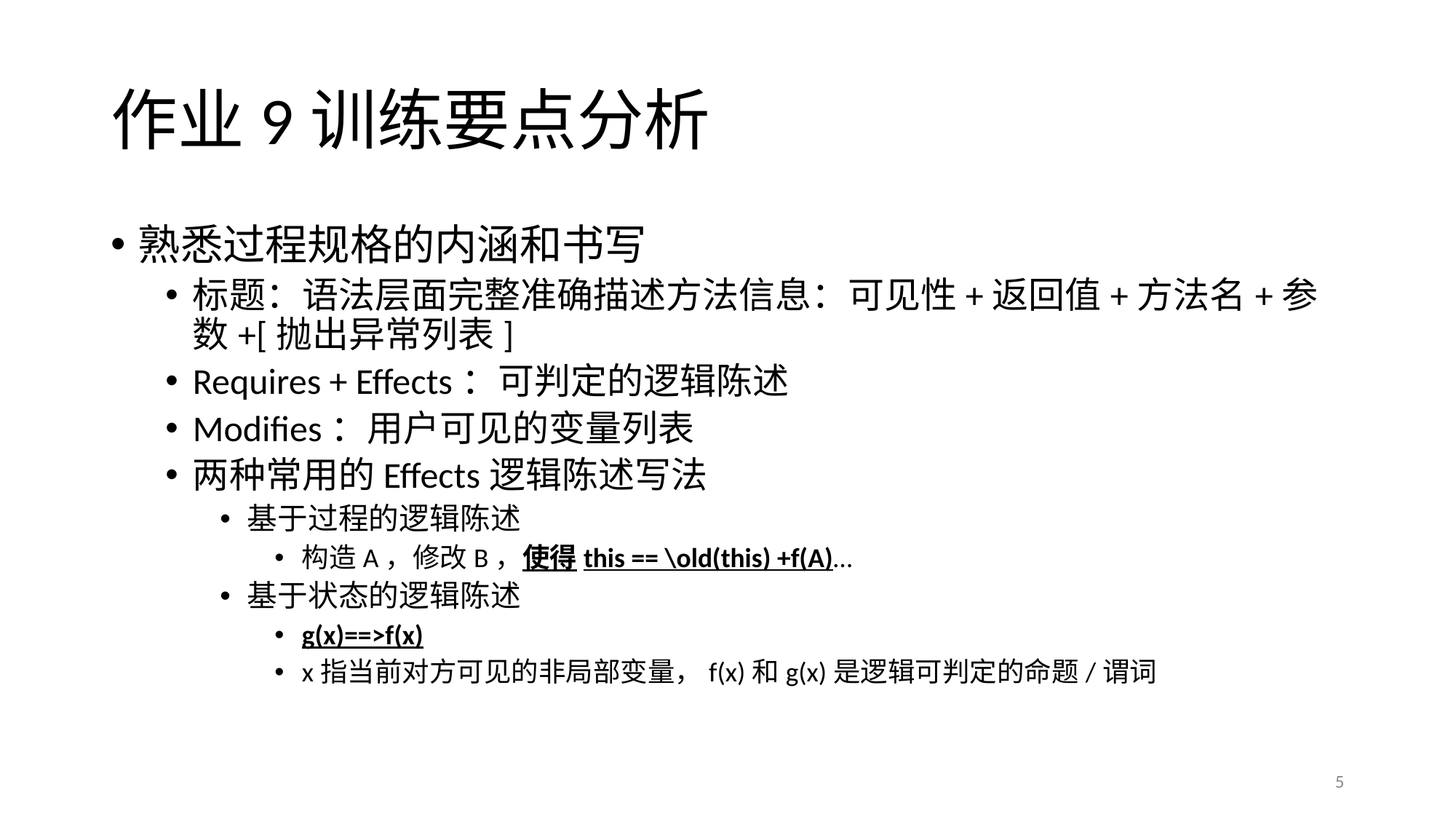

# 作业9训练要点分析
熟悉过程规格的内涵和书写
标题：语法层面完整准确描述方法信息：可见性+返回值+方法名+参数+[抛出异常列表]
Requires + Effects：可判定的逻辑陈述
Modifies：用户可见的变量列表
两种常用的Effects逻辑陈述写法
基于过程的逻辑陈述
构造A，修改B，使得this == \old(this) +f(A)…
基于状态的逻辑陈述
g(x)==>f(x)
x指当前对方可见的非局部变量，f(x)和g(x)是逻辑可判定的命题/谓词
5